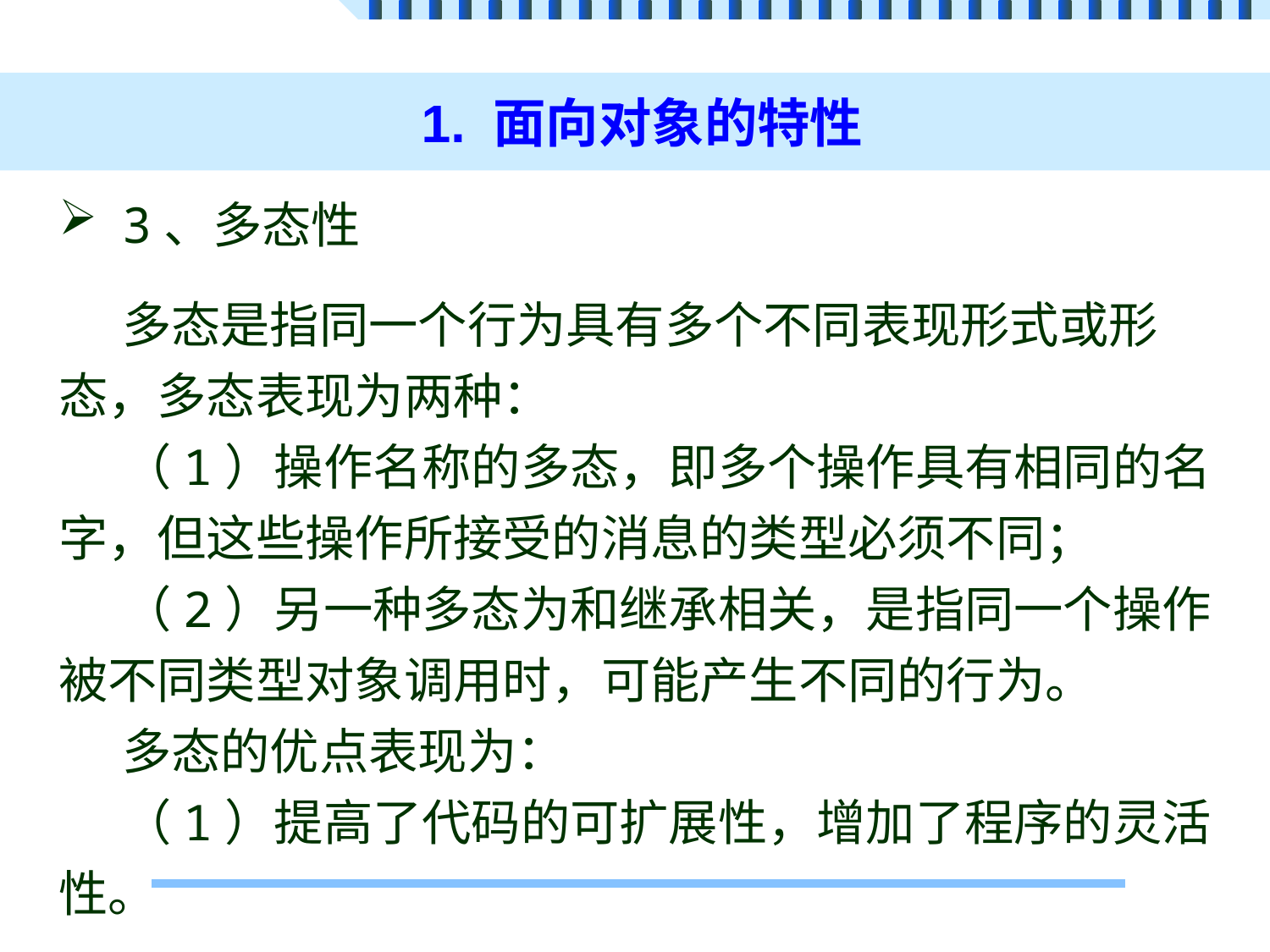

# 1. 面向对象的特性
3、多态性
多态是指同一个行为具有多个不同表现形式或形态，多态表现为两种：
（1）操作名称的多态，即多个操作具有相同的名字，但这些操作所接受的消息的类型必须不同；
（2）另一种多态为和继承相关，是指同一个操作被不同类型对象调用时，可能产生不同的行为。
多态的优点表现为：
（1）提高了代码的可扩展性，增加了程序的灵活性。